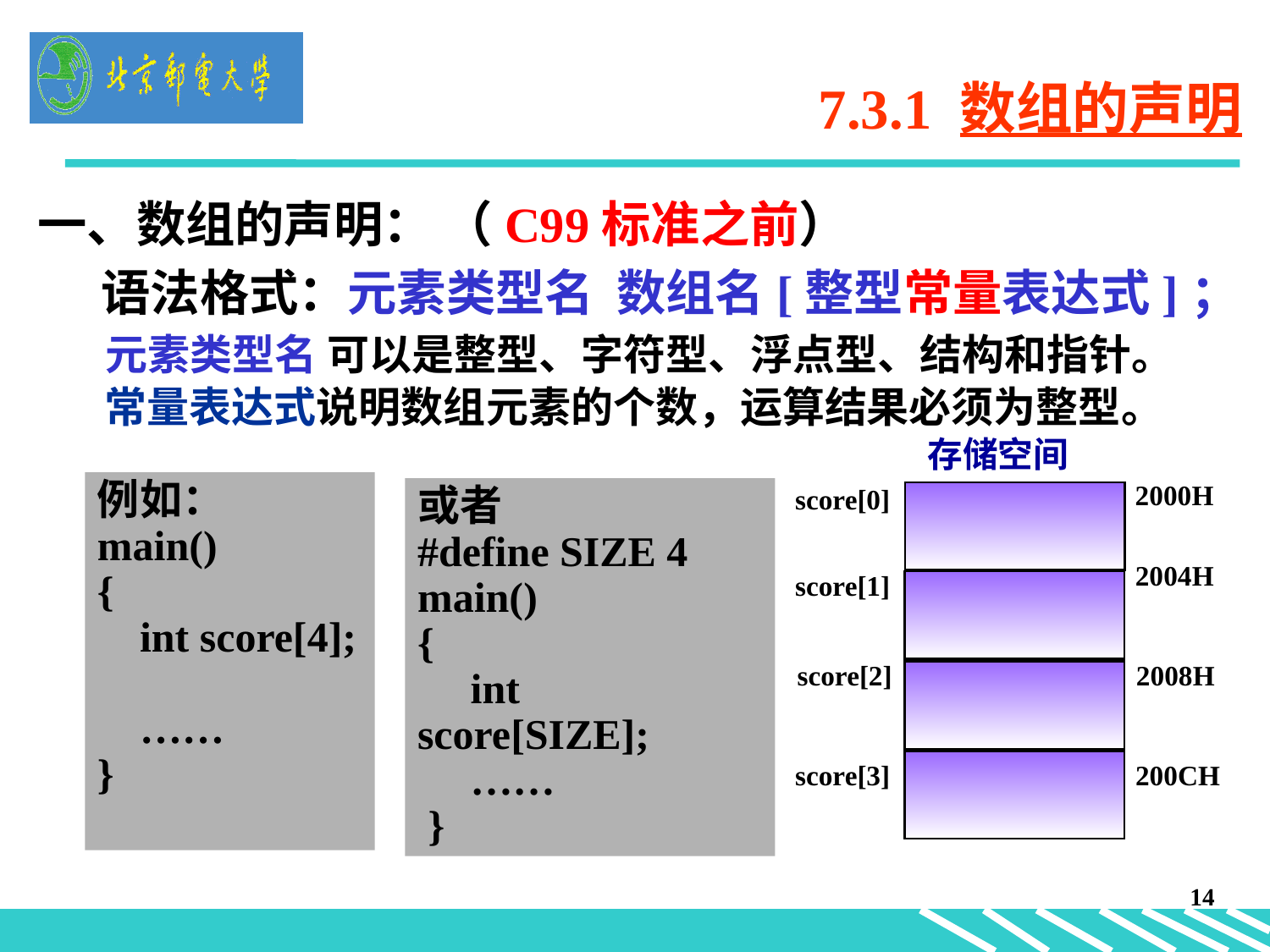

# 7.3.1 数组的声明
一、数组的声明： （C99标准之前）
语法格式：元素类型名  数组名[整型常量表达式]；
     元素类型名 可以是整型、字符型、浮点型、结构和指针。
      常量表达式说明数组元素的个数，运算结果必须为整型。

存储空间

score[0]
2004H

score[1]

score[2]
2008H

score[3]
200CH
例如：
main()
{
    int score[4];
    ……
}

或者
#define SIZE 4
main()
{
     int score[SIZE];
     ……
 }
2000H
14